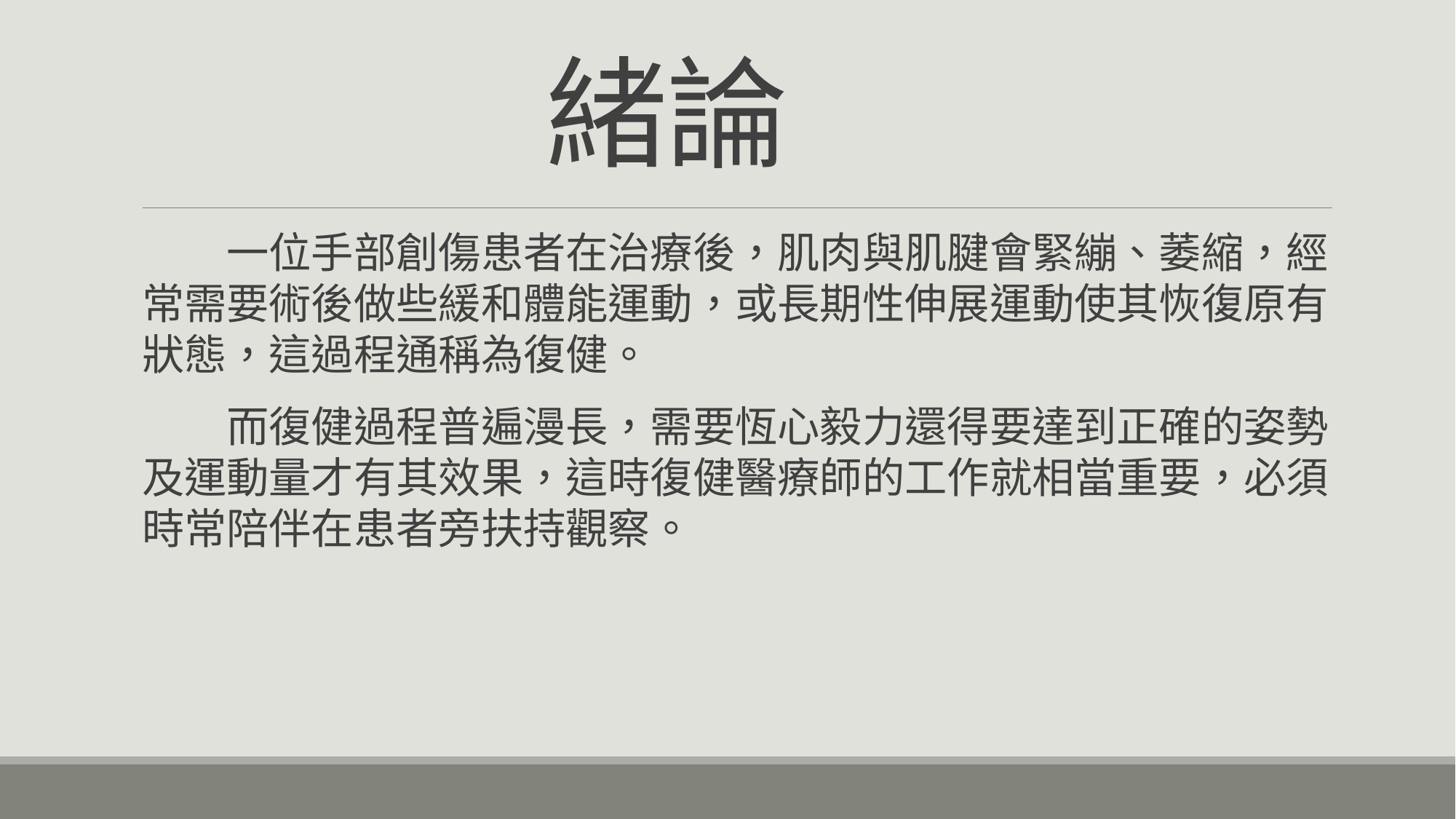

# 緒論
　　一位手部創傷患者在治療後，肌肉與肌腱會緊繃、萎縮，經常需要術後做些緩和體能運動，或長期性伸展運動使其恢復原有狀態，這過程通稱為復健。
　　而復健過程普遍漫長，需要恆心毅力還得要達到正確的姿勢及運動量才有其效果，這時復健醫療師的工作就相當重要，必須時常陪伴在患者旁扶持觀察。